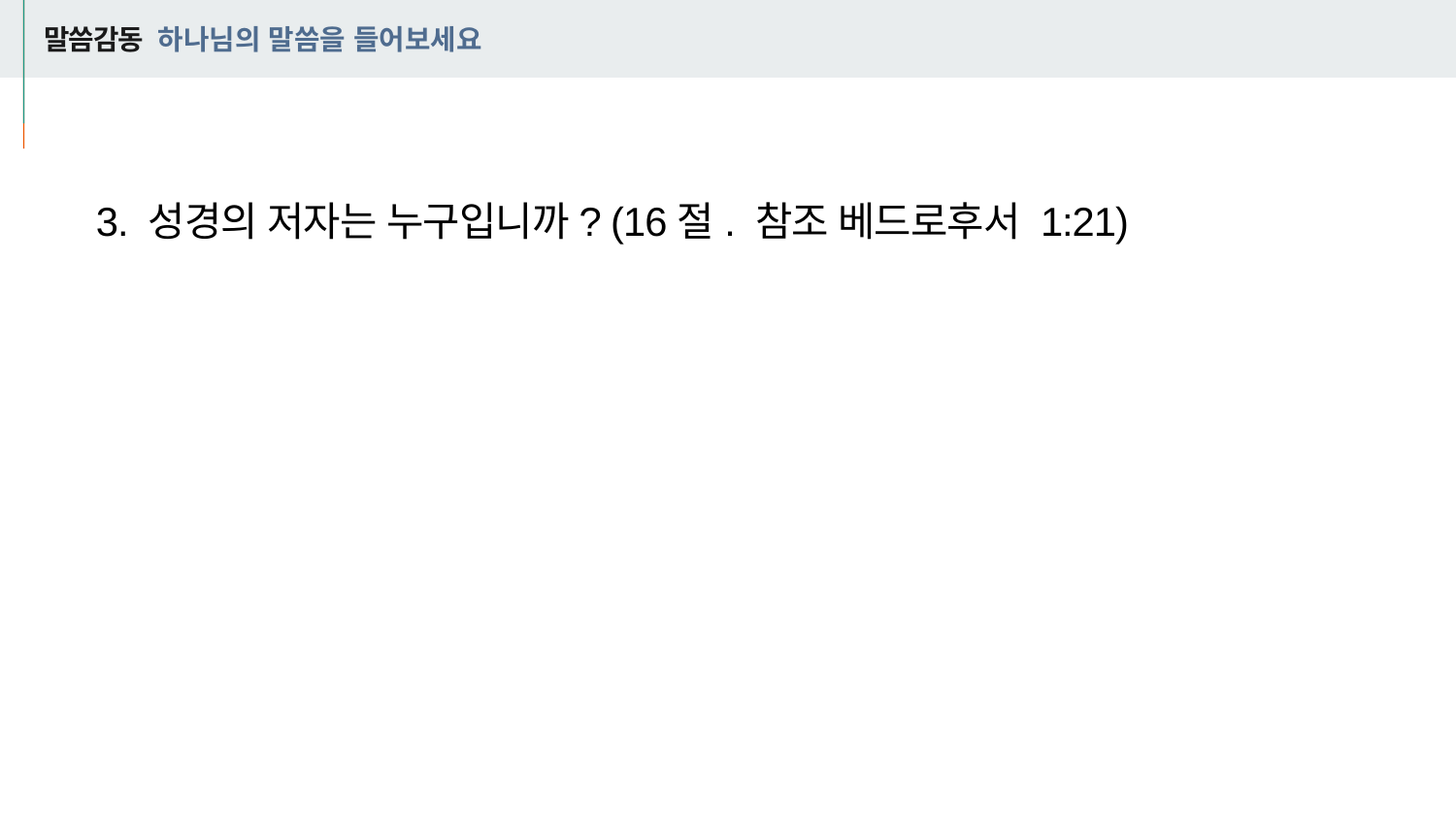

# 말씀감동  하나님의 말씀을 들어보세요
3. 성경의 저자는 누구입니까? (16절. 참조 베드로후서 1:21)